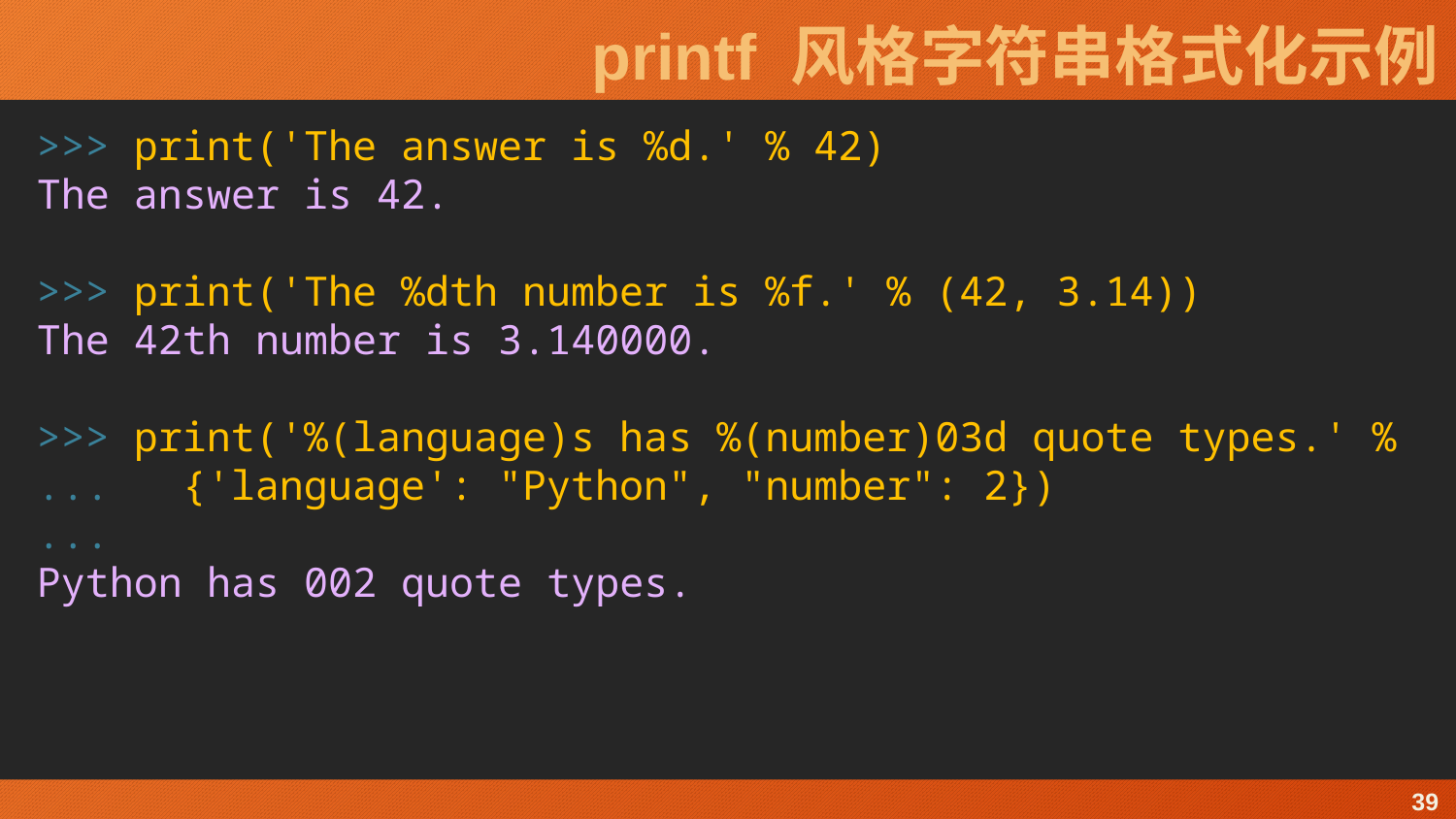

# printf 风格字符串格式化示例
>>> print('The answer is %d.' % 42)
The answer is 42.

>>> print('The %dth number is %f.' % (42, 3.14))
The 42th number is 3.140000.

>>> print('%(language)s has %(number)03d quote types.' %
...   {'language': "Python", "number": 2})
...
Python has 002 quote types.
39